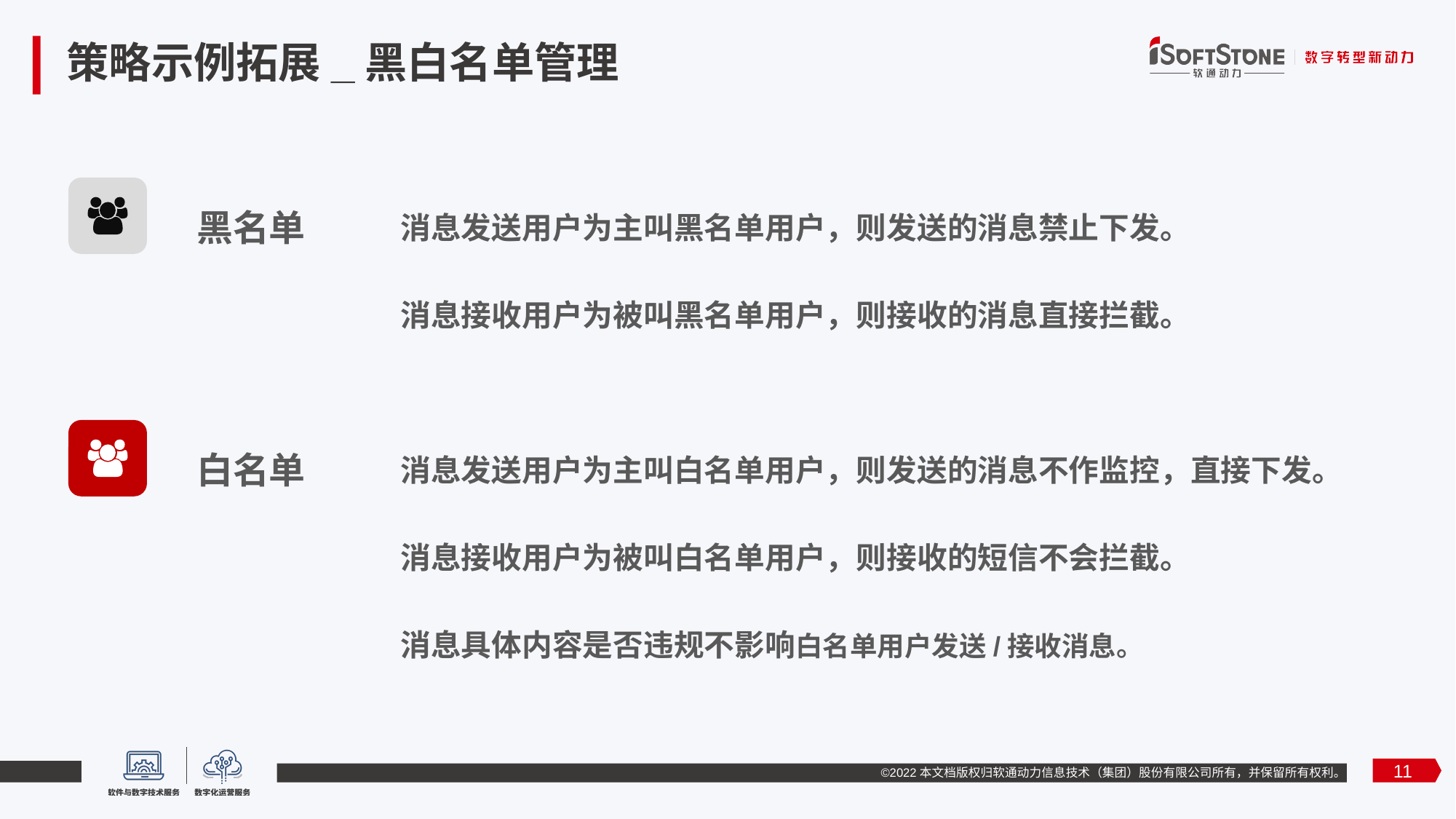

# 策略示例拓展_黑白名单管理

黑名单
消息发送用户为主叫黑名单用户，则发送的消息禁止下发。

消息接收用户为被叫黑名单用户，则接收的消息直接拦截。

白名单
消息发送用户为主叫白名单用户，则发送的消息不作监控，直接下发。

消息接收用户为被叫白名单用户，则接收的短信不会拦截。

消息具体内容是否违规不影响白名单用户发送/接收消息。
11